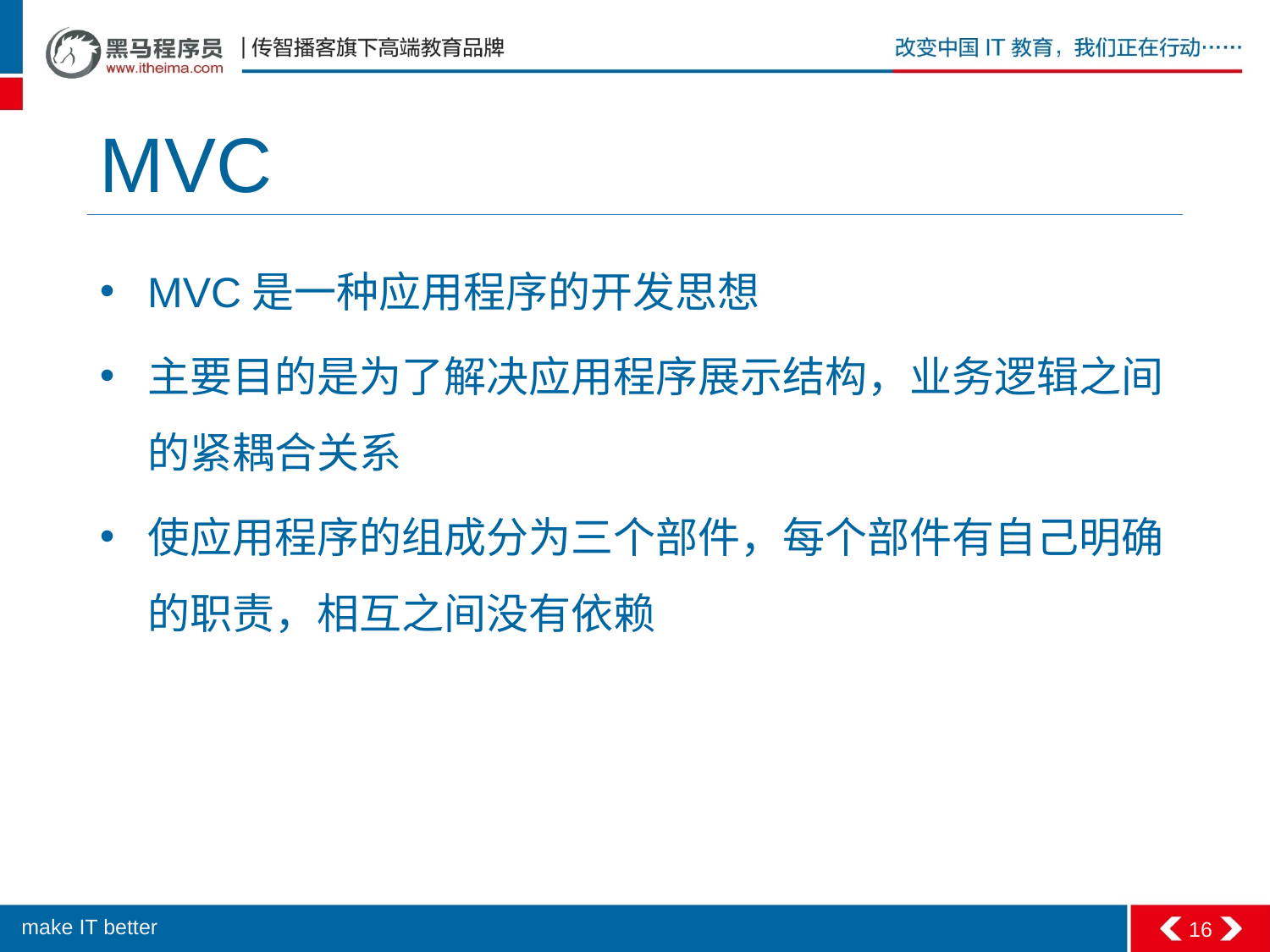

# MVC
MVC是一种应用程序的开发思想
主要目的是为了解决应用程序展示结构，业务逻辑之间的紧耦合关系
使应用程序的组成分为三个部件，每个部件有自己明确的职责，相互之间没有依赖

16

make IT better